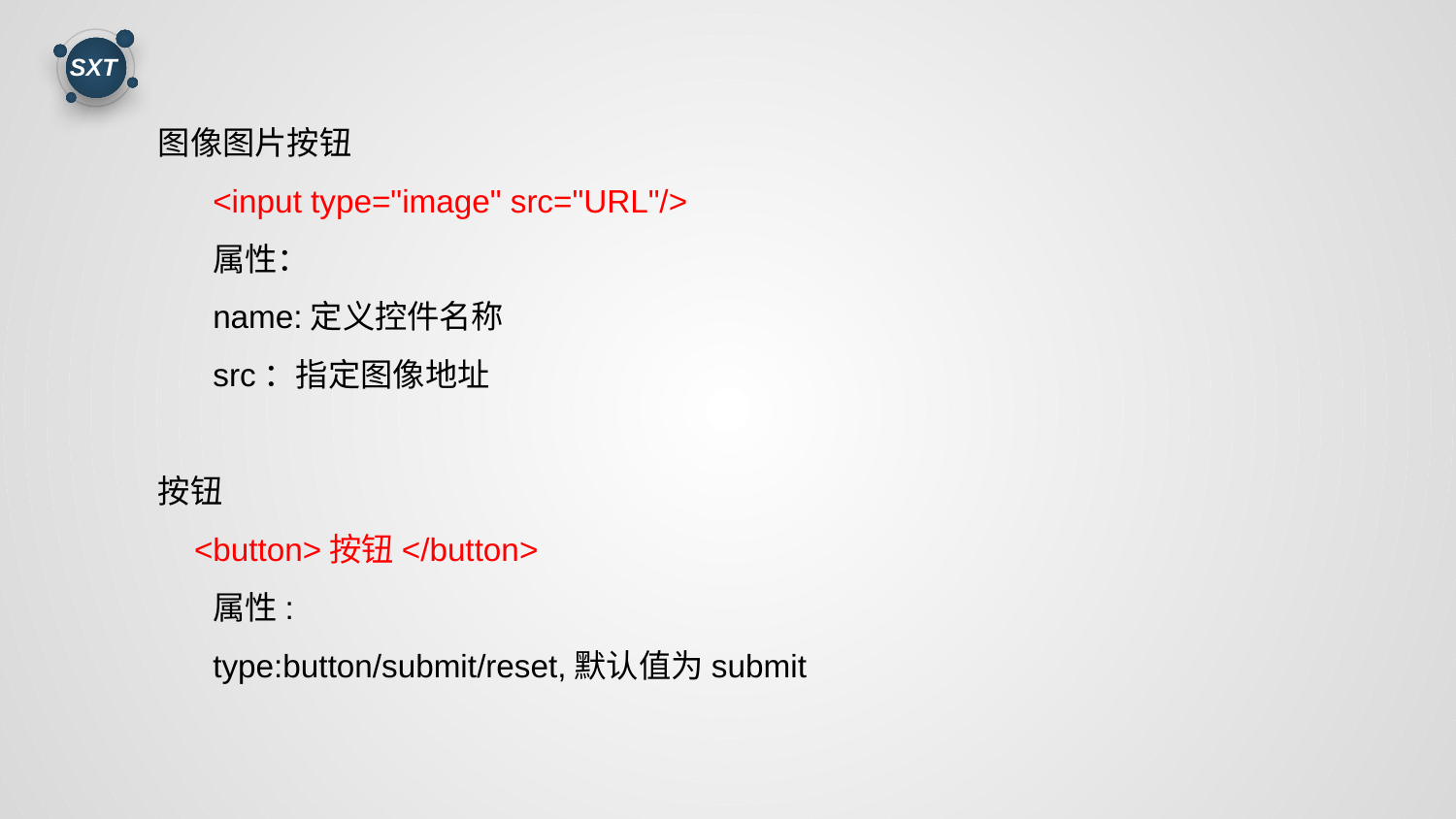

图像图片按钮
<input type="image" src="URL"/>
属性：
name:定义控件名称
src：指定图像地址

按钮
    <button>按钮</button>
属性:
type:button/submit/reset,默认值为submit